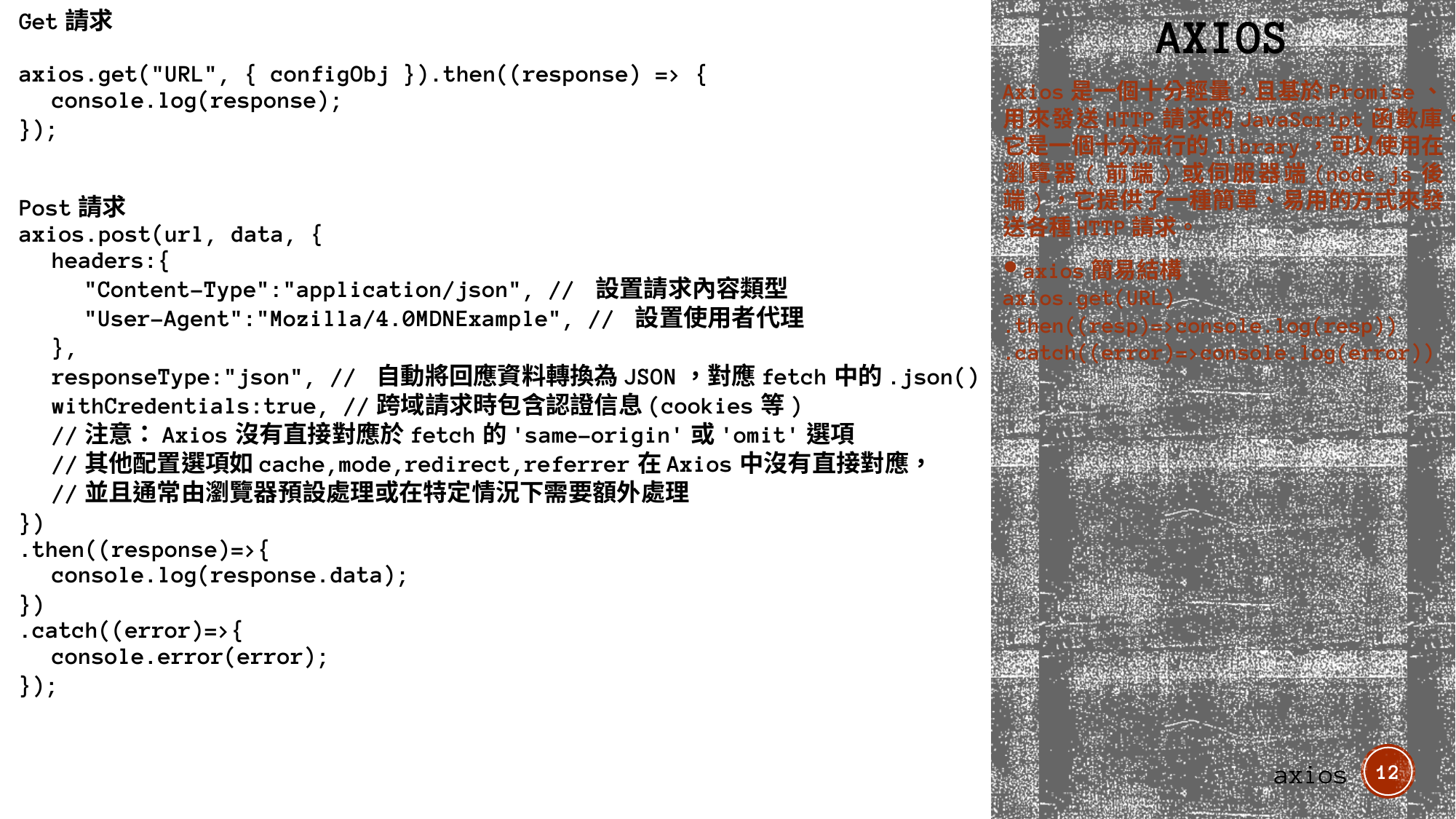

# Axios
Get請求

axios.get("URL", { configObj }).then((response) => {
console.log(response);
});

Post請求
axios.post(url, data, {
headers:{
"Content-Type":"application/json", // 設置請求內容類型
"User-Agent":"Mozilla/4.0MDNExample", // 設置使用者代理
},
responseType:"json", // 自動將回應資料轉換為JSON，對應fetch中的.json()
withCredentials:true, //跨域請求時包含認證信息(cookies等)
//注意：Axios沒有直接對應於fetch的'same-origin'或'omit'選項
//其他配置選項如cache,mode,redirect,referrer在Axios中沒有直接對應，
//並且通常由瀏覽器預設處理或在特定情況下需要額外處理
})
.then((response)=>{
console.log(response.data);
})
.catch((error)=>{
console.error(error);
});
Axios是一個十分輕量，且基於Promise、用來發送HTTP請求的JavaScript函數庫。它是一個十分流行的library，可以使用在瀏覽器(前端)或伺服器端(node.js後端)，它提供了一種簡單、易用的方式來發送各種HTTP請求。
axios簡易結構
axios.get(URL)
.then((resp)=>console.log(resp))
.catch((error)=>console.log(error))
12
axios